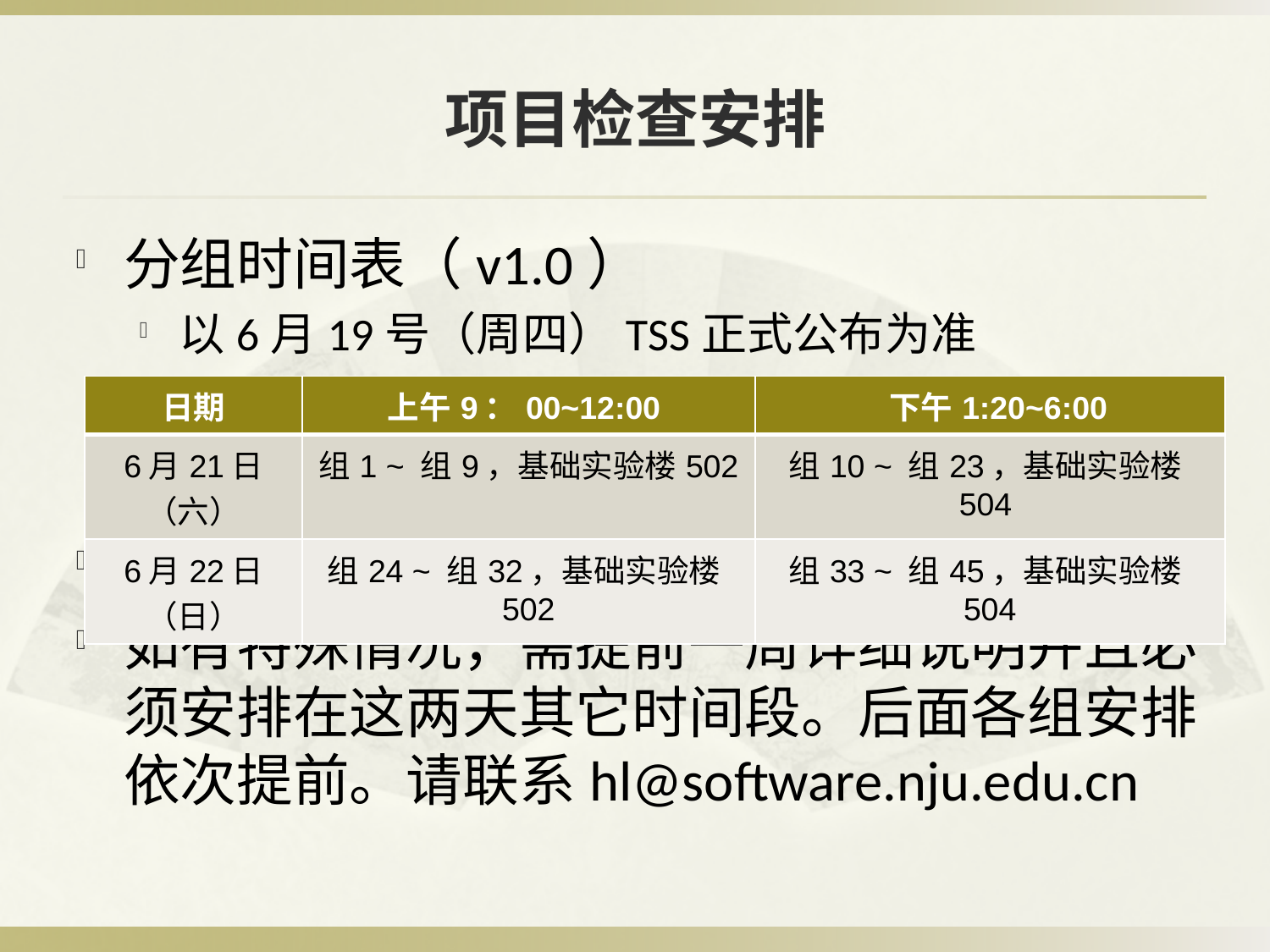

# 项目检查安排
分组时间表（v1.0）
以6月19号（周四）TSS正式公布为准

不可以申请延期检查
如有特殊情况，需提前一周详细说明并且必须安排在这两天其它时间段。后面各组安排依次提前。请联系hl@software.nju.edu.cn
| 日期 | 上午9：00~12:00 | 下午1:20~6:00 |
| --- | --- | --- |
| 6月21日（六） | 组1 ~ 组9，基础实验楼502 | 组10 ~ 组23，基础实验楼504 |
| 6月22日（日） | 组24 ~ 组32，基础实验楼502 | 组33 ~ 组45，基础实验楼504 |